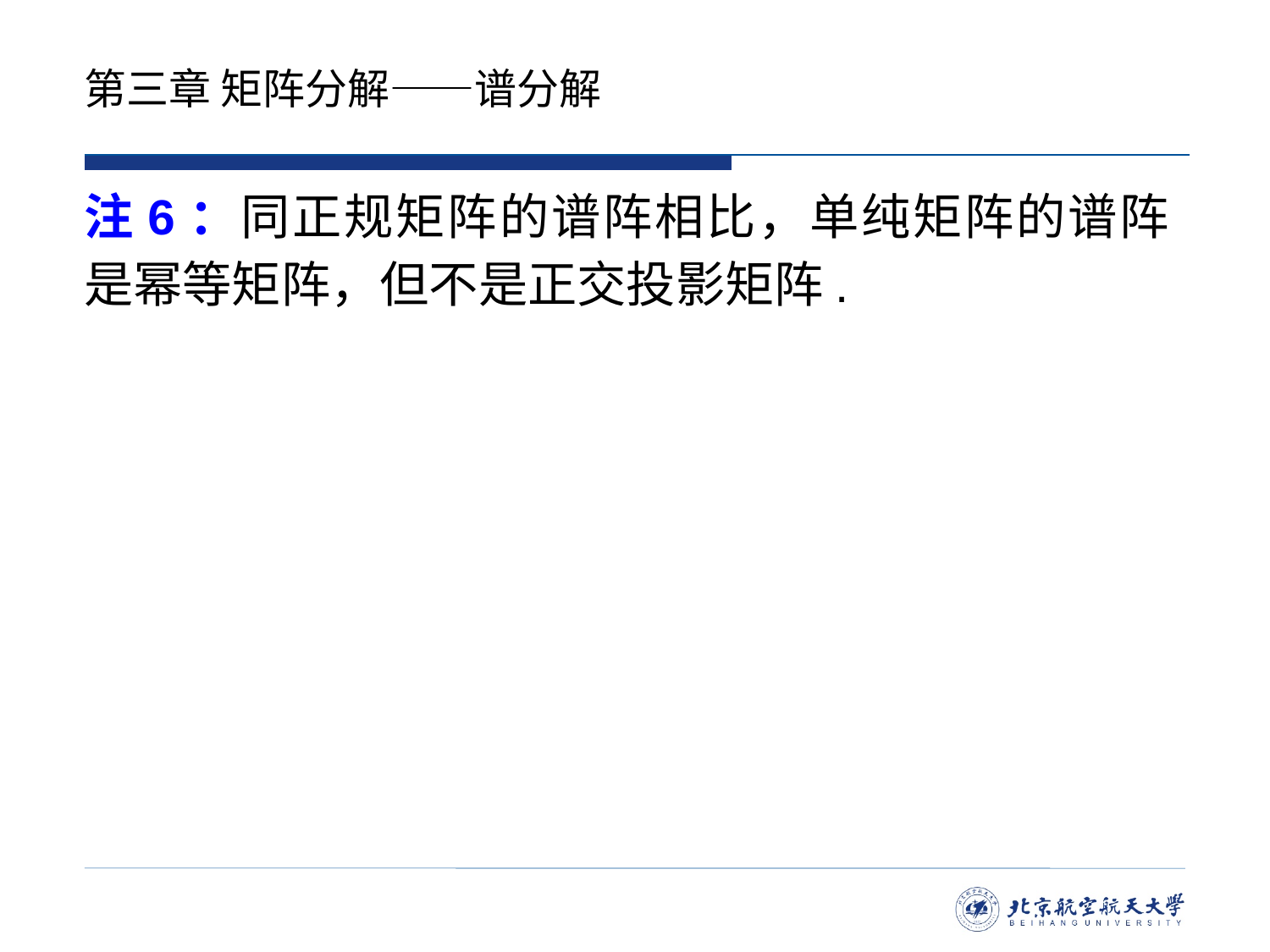

# 第三章 矩阵分解——谱分解
注6：同正规矩阵的谱阵相比，单纯矩阵的谱阵是幂等矩阵，但不是正交投影矩阵.